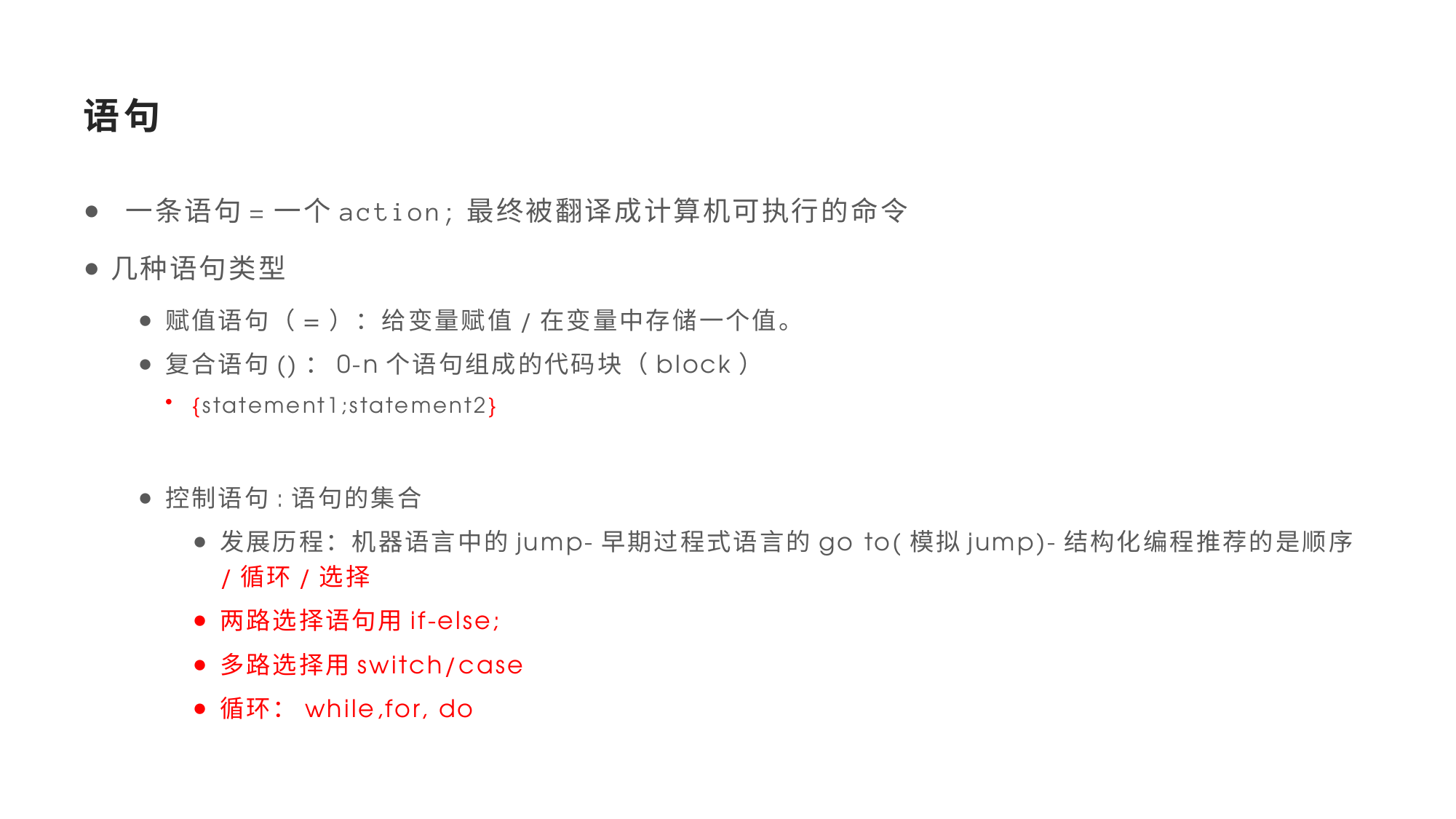

# 语句
 一条语句=一个action;最终被翻译成计算机可执行的命令
几种语句类型
赋值语句（=）：给变量赋值/在变量中存储一个值。
复合语句()：0-n个语句组成的代码块（block）
{statement1;statement2}

控制语句:语句的集合
发展历程：机器语言中的jump-早期过程式语言的go to(模拟jump)-结构化编程推荐的是顺序/循环/选择
两路选择语句用if-else;
多路选择用switch/case
循环：while,for, do